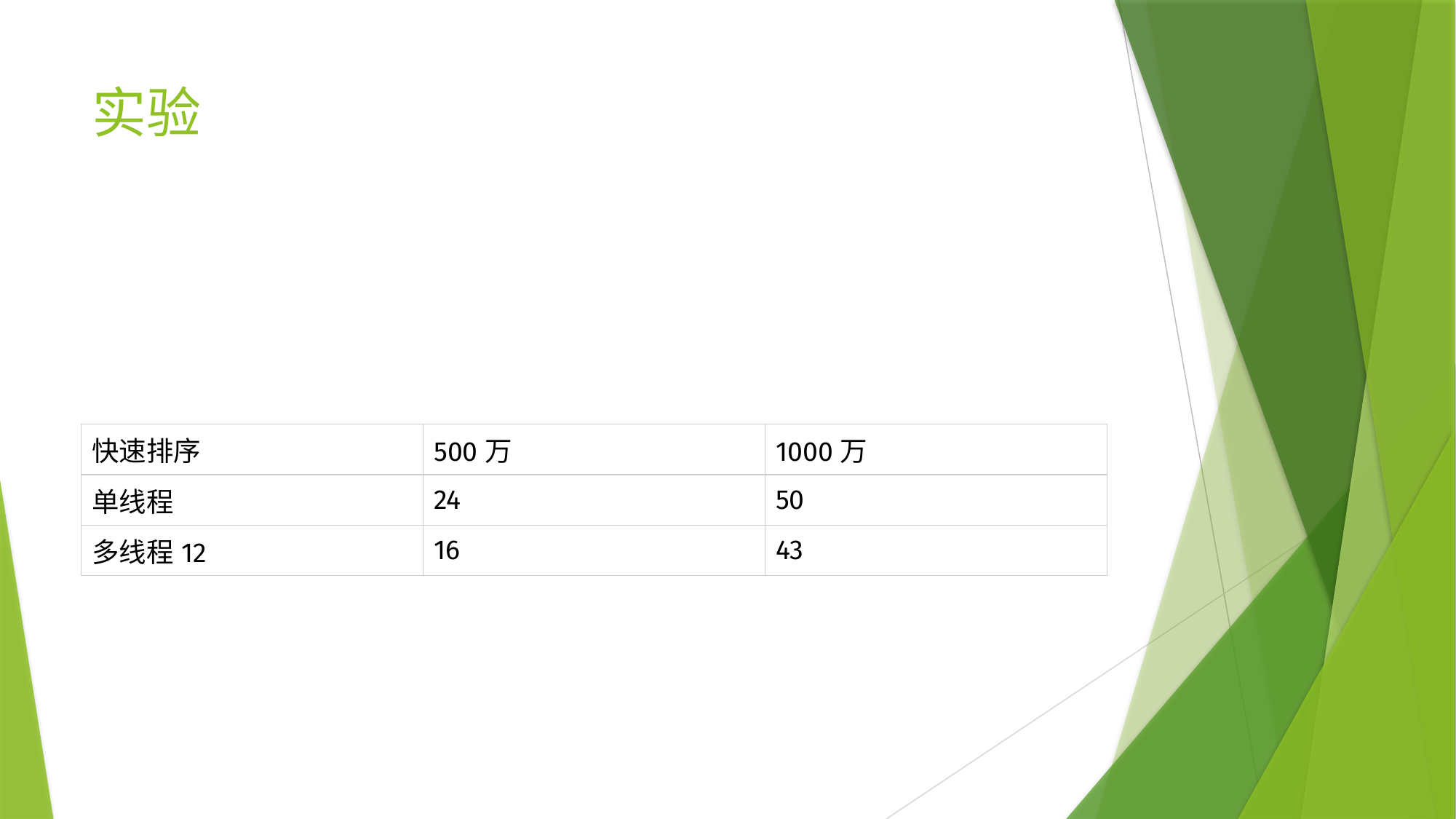

# 实验
| 快速排序 | 500万 | 1000万 |
| --- | --- | --- |
| 单线程 | 24 | 50 |
| 多线程12 | 16 | 43 |